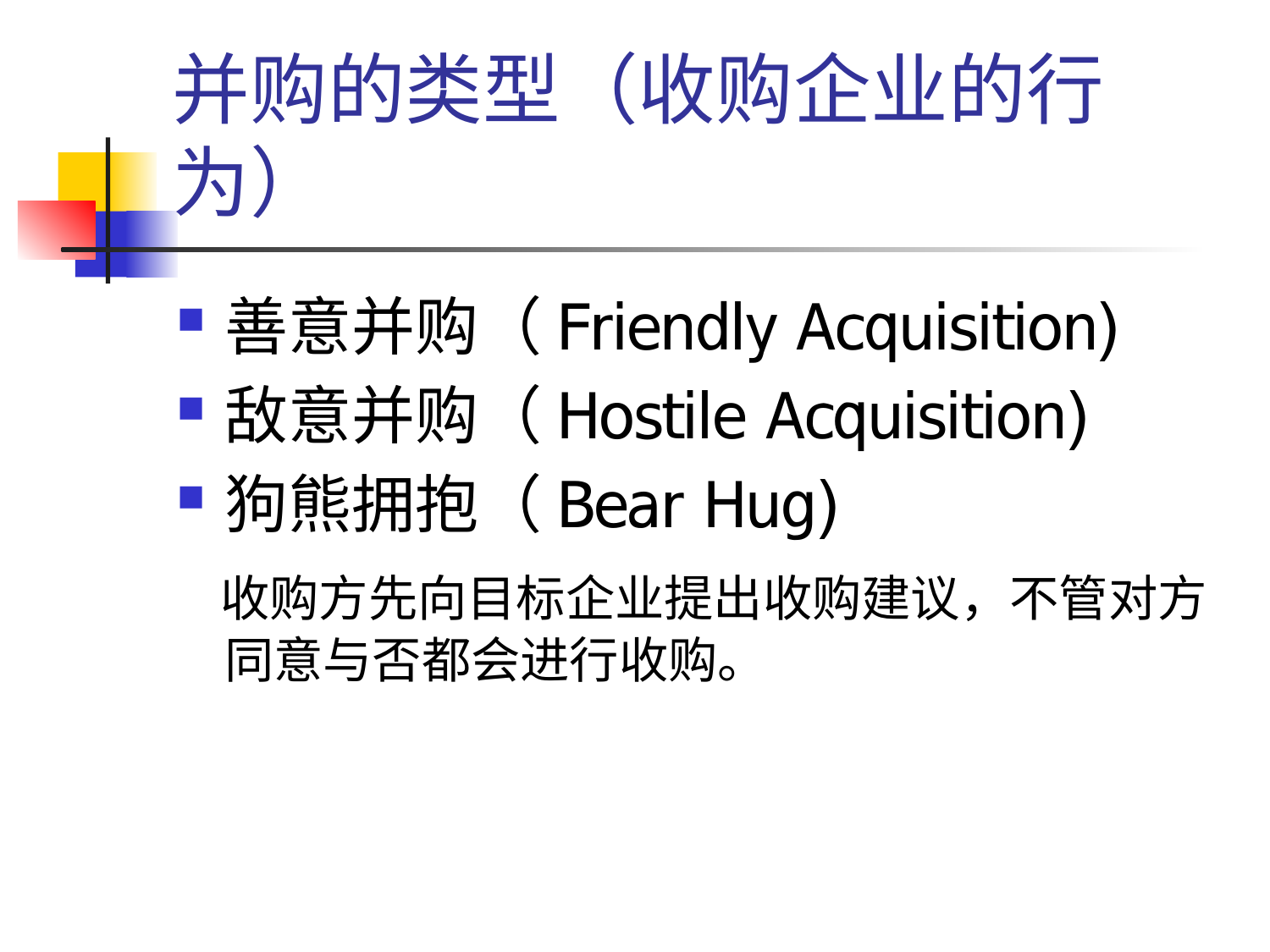

# 并购的类型（收购企业的行为）
善意并购（Friendly Acquisition)
敌意并购（Hostile Acquisition)
狗熊拥抱（Bear Hug)
  收购方先向目标企业提出收购建议，不管对方同意与否都会进行收购。